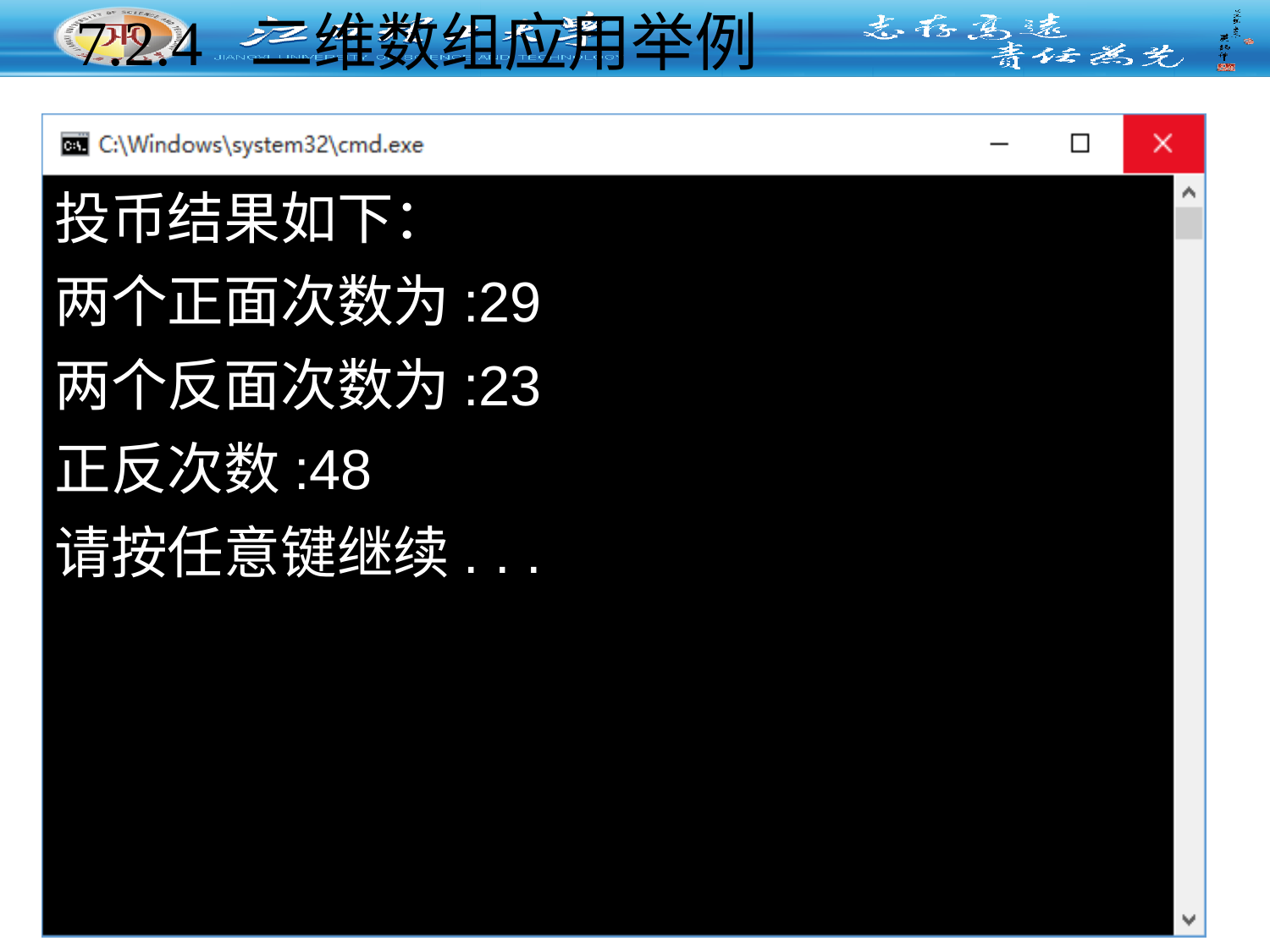

# 7.2.4  二维数组应用举例
投币结果如下：
两个正面次数为:29
两个反面次数为:23
正反次数:48
请按任意键继续. . .